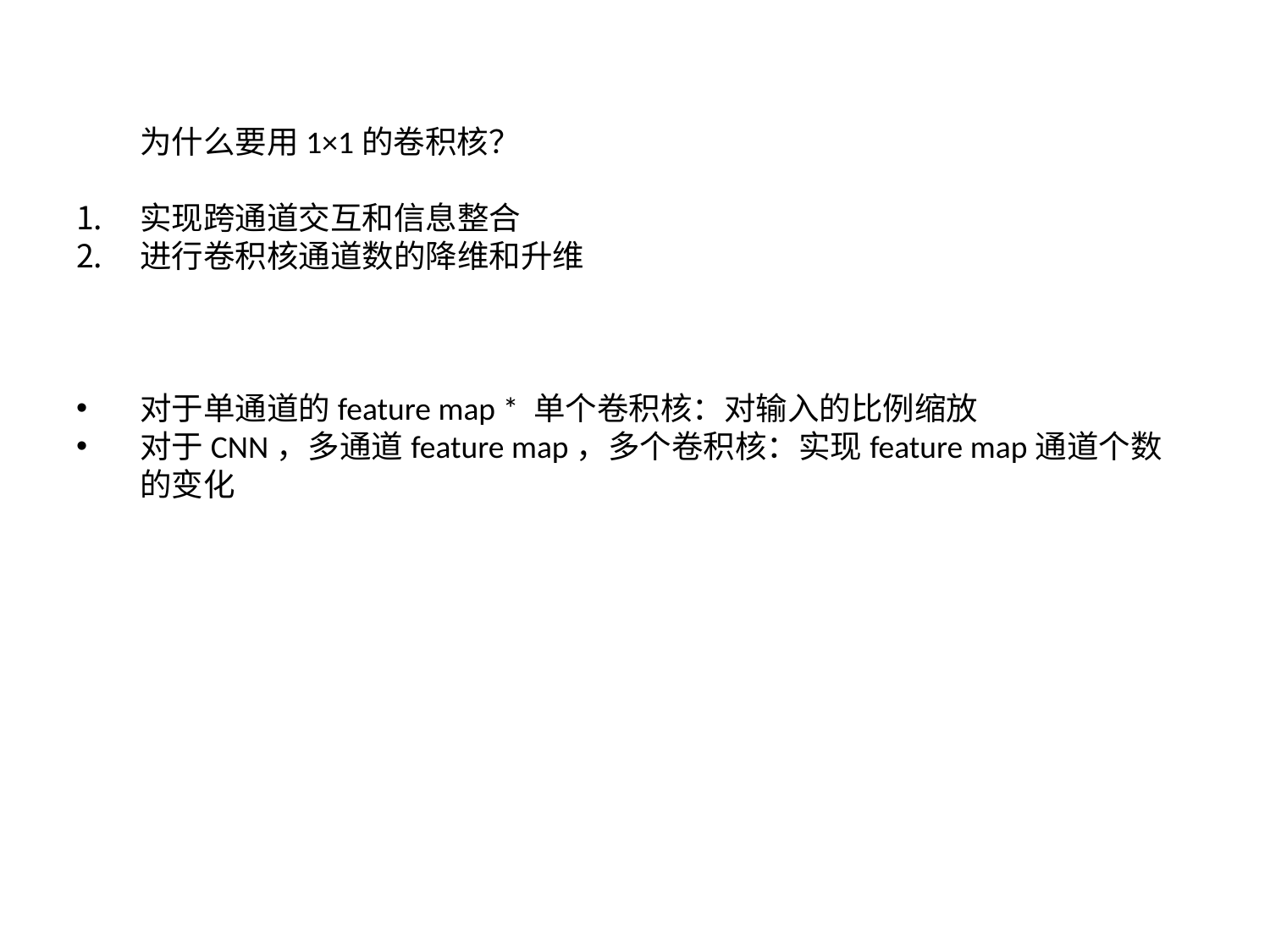

为什么要用1×1的卷积核？

实现跨通道交互和信息整合
进行卷积核通道数的降维和升维

对于单通道的feature map * 单个卷积核：对输入的比例缩放
对于CNN，多通道feature map，多个卷积核：实现feature map通道个数的变化